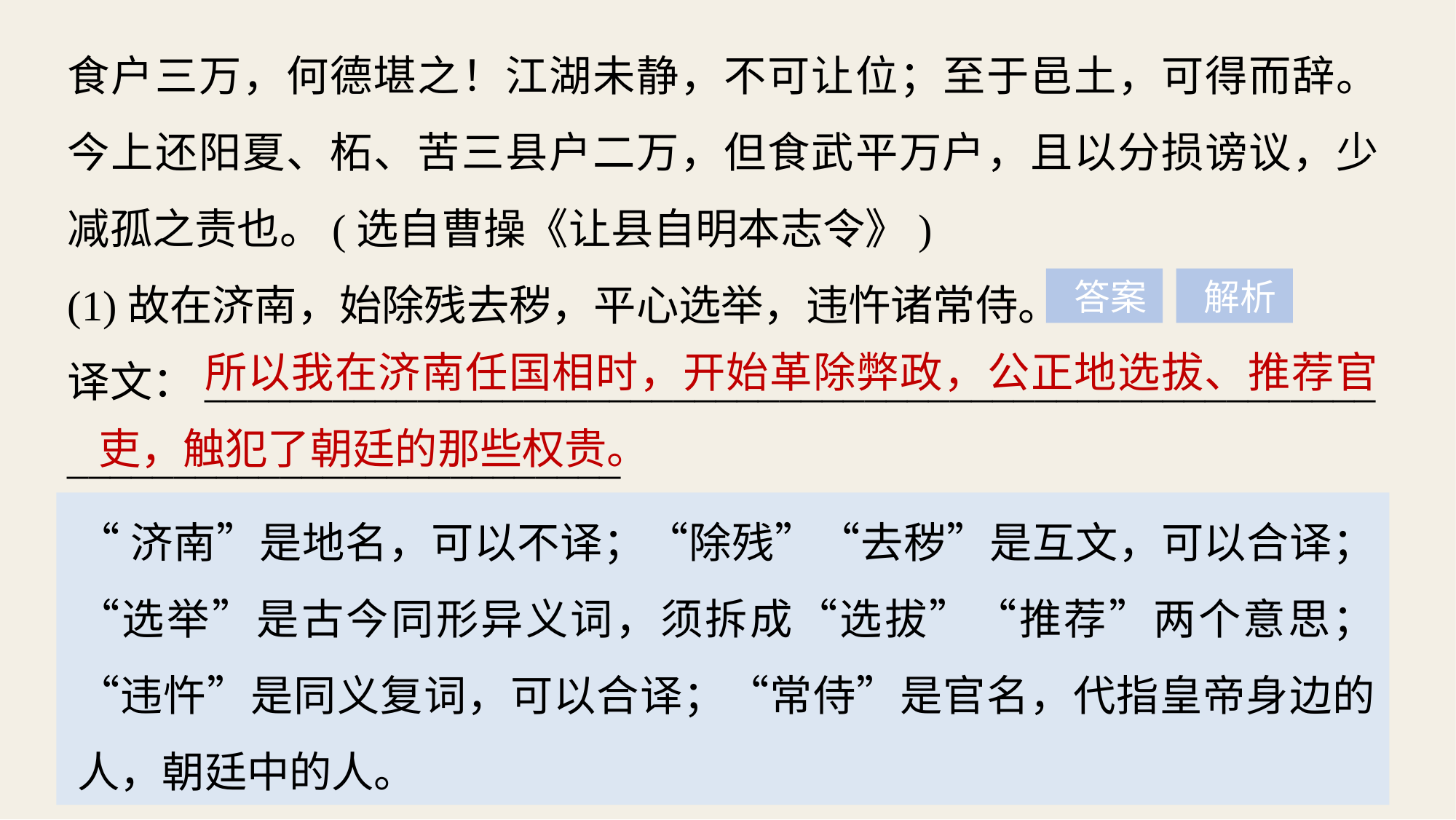

食户三万，何德堪之！江湖未静，不可让位；至于邑土，可得而辞。今上还阳夏、柘、苦三县户二万，但食武平万户，且以分损谤议，少减孤之责也。(选自曹操《让县自明本志令》)
(1)故在济南，始除残去秽，平心选举，违忤诸常侍。
译文：_______________________________________________________
__________________________
 答案
 解析
         所以我在济南任国相时，开始革除弊政，公正地选拔、推荐官吏，触犯了朝廷的那些权贵。
“济南”是地名，可以不译；“除残”“去秽”是互文，可以合译；“选举”是古今同形异义词，须拆成“选拔”“推荐”两个意思；“违忤”是同义复词，可以合译；“常侍”是官名，代指皇帝身边的人，朝廷中的人。